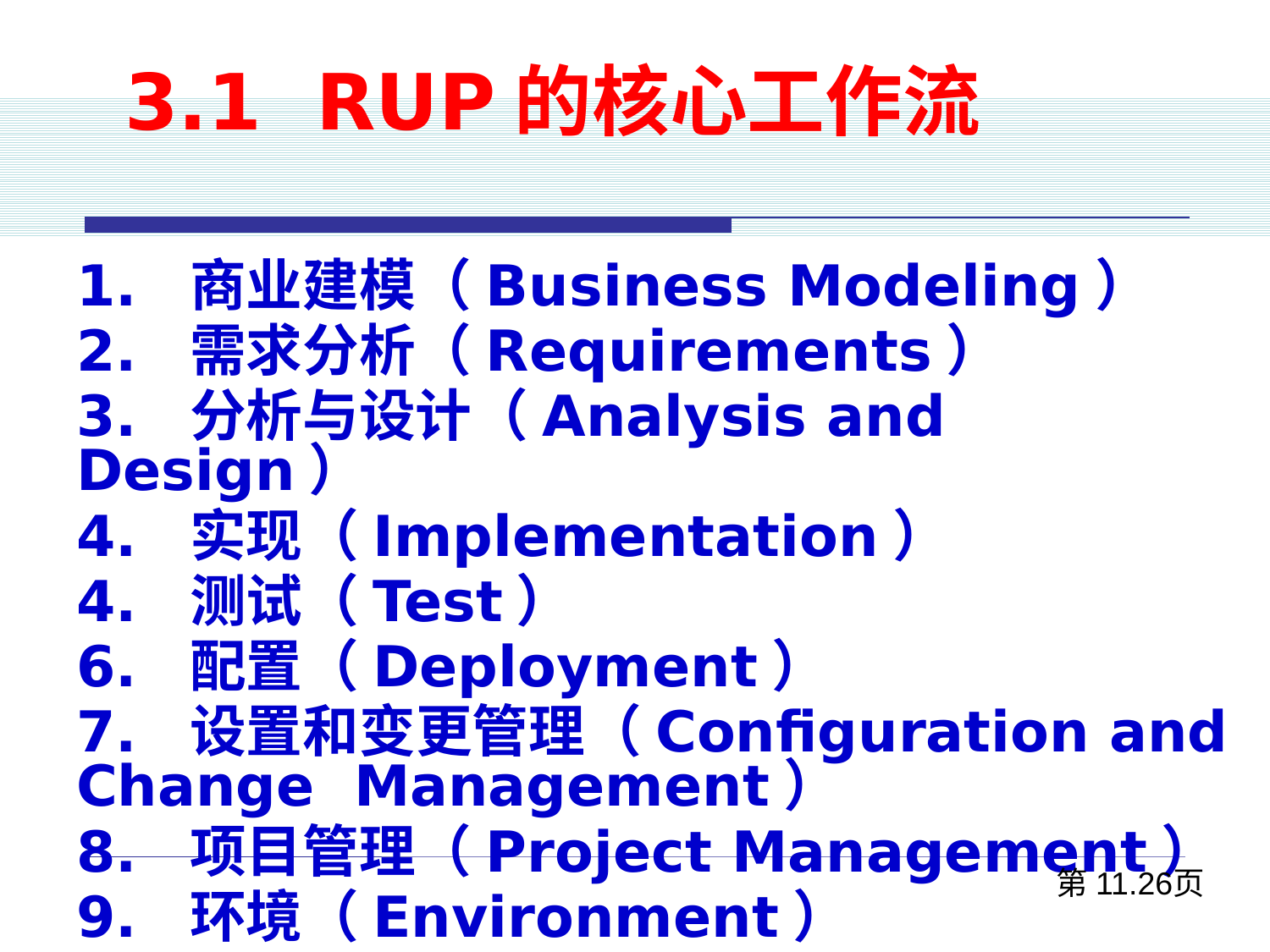

3.1  RUP的核心工作流
1.  商业建模（Business Modeling）
2.  需求分析（Requirements）
3.  分析与设计（Analysis and Design）
4.  实现（Implementation）
4.  测试（Test）
6.  配置（Deployment）
7.  设置和变更管理（Configuration and Change  Management）
8.  项目管理（Project Management）
9.  环境（Environment）
第11.26页